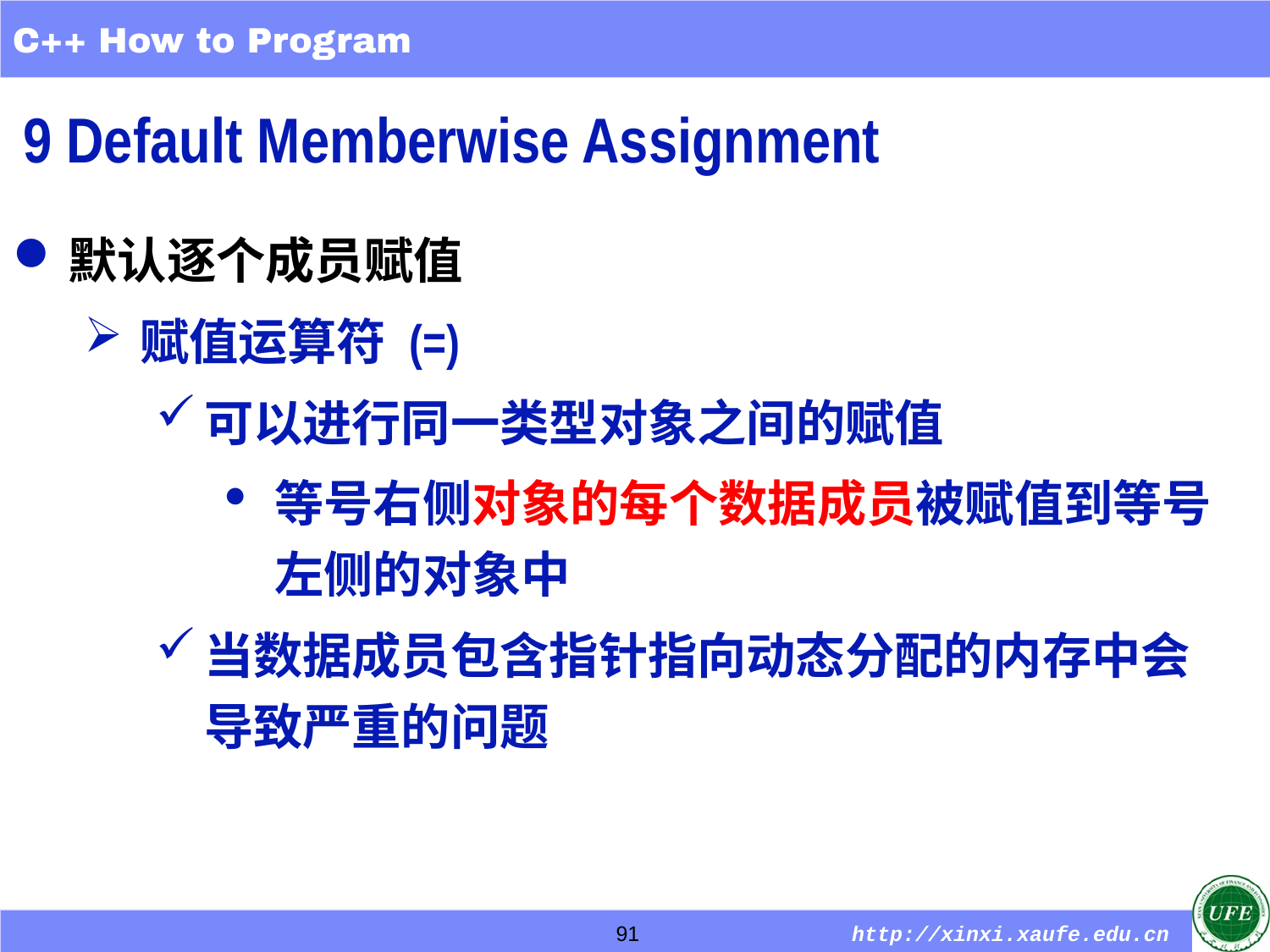

9 Default Memberwise Assignment
默认逐个成员赋值
赋值运算符 (=)
可以进行同一类型对象之间的赋值
等号右侧对象的每个数据成员被赋值到等号左侧的对象中
当数据成员包含指针指向动态分配的内存中会导致严重的问题
91